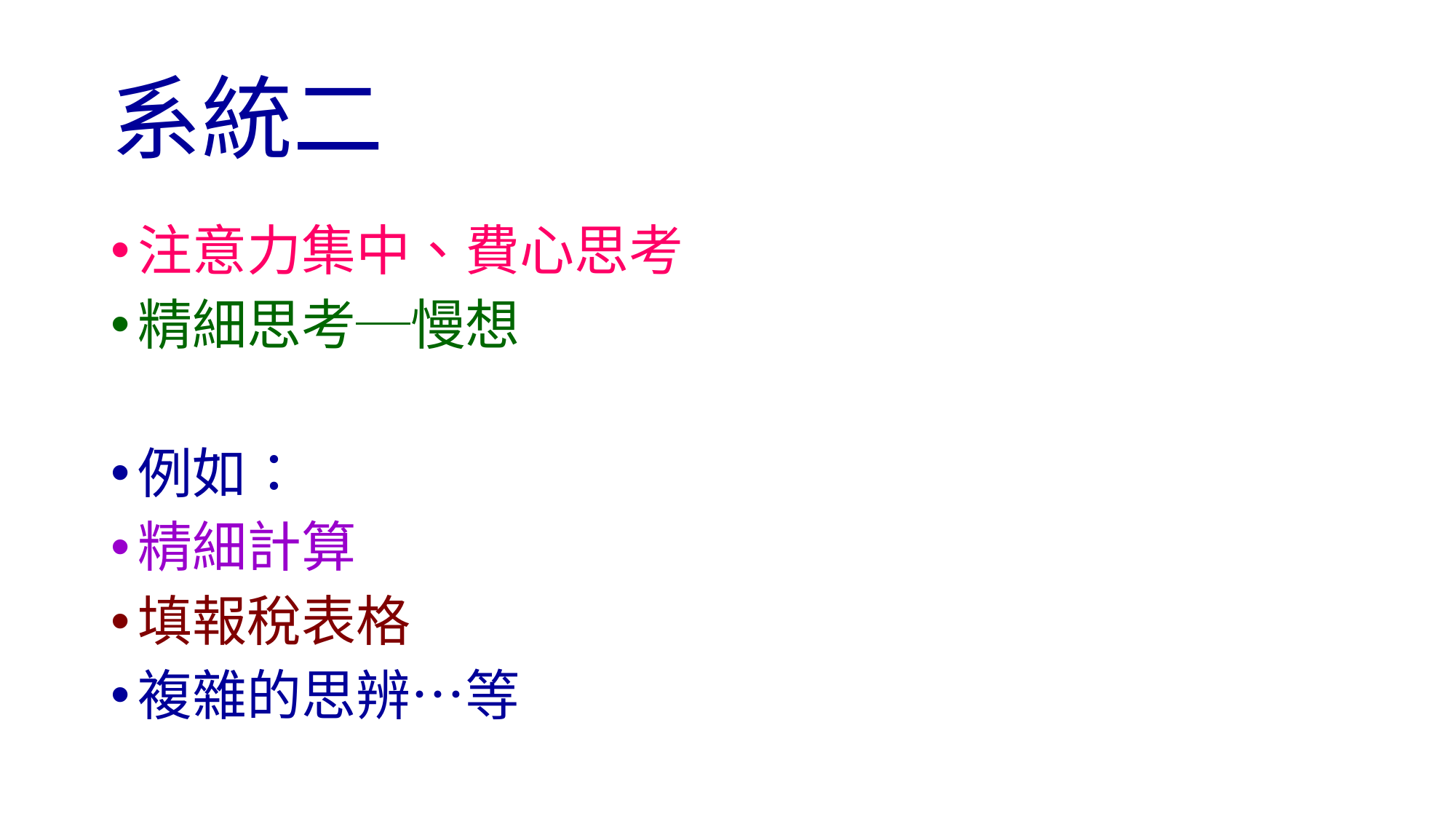

# 系統二
注意力集中、費心思考
精細思考─慢想

例如：
精細計算
填報稅表格
複雜的思辨…等